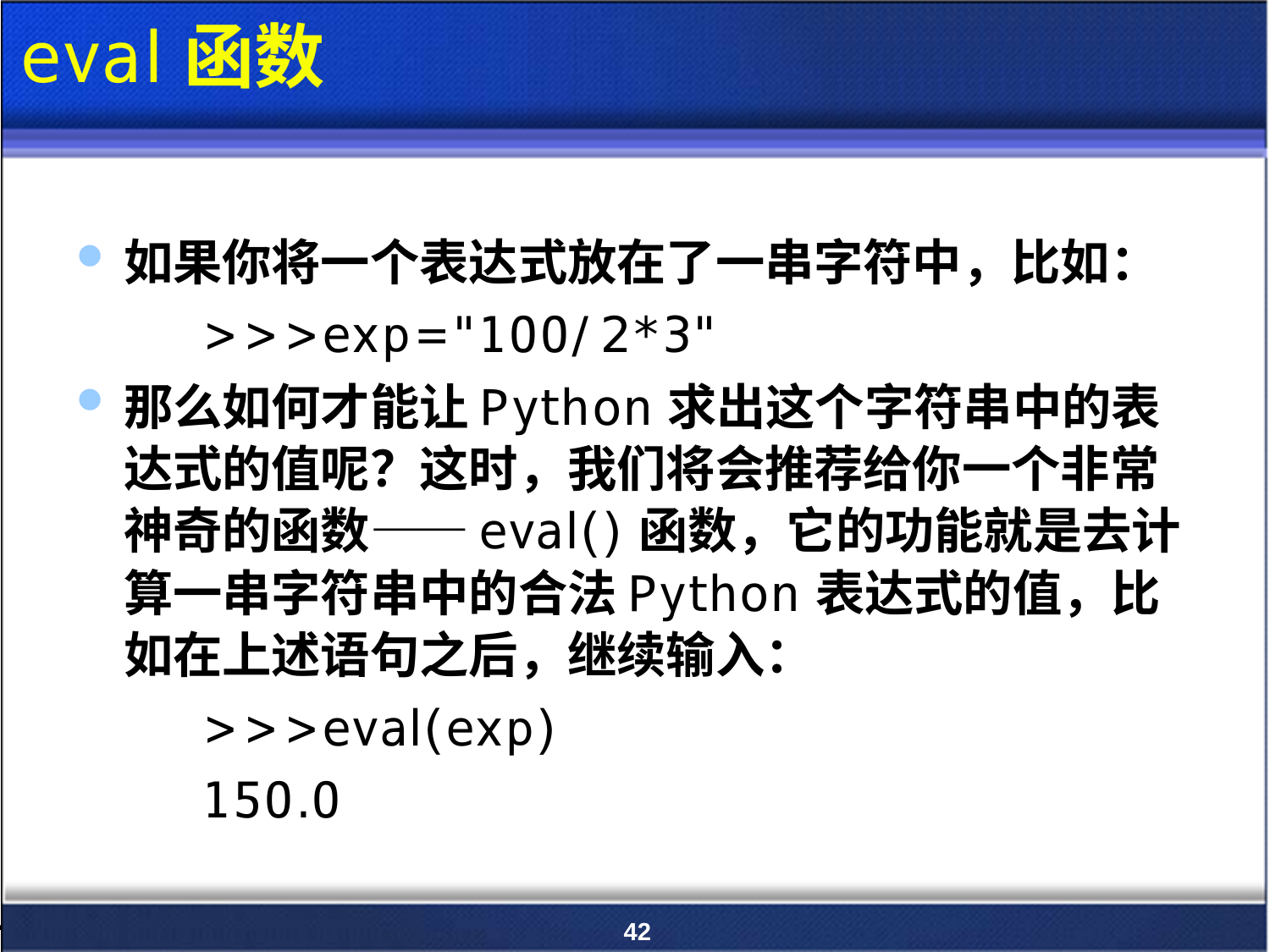

# eval函数
如果你将一个表达式放在了一串字符中，比如：
	>>>exp="100/2*3"
那么如何才能让Python求出这个字符串中的表达式的值呢？这时，我们将会推荐给你一个非常神奇的函数——eval()函数，它的功能就是去计算一串字符串中的合法Python表达式的值，比如在上述语句之后，继续输入：
	>>>eval(exp)
	150.0

42